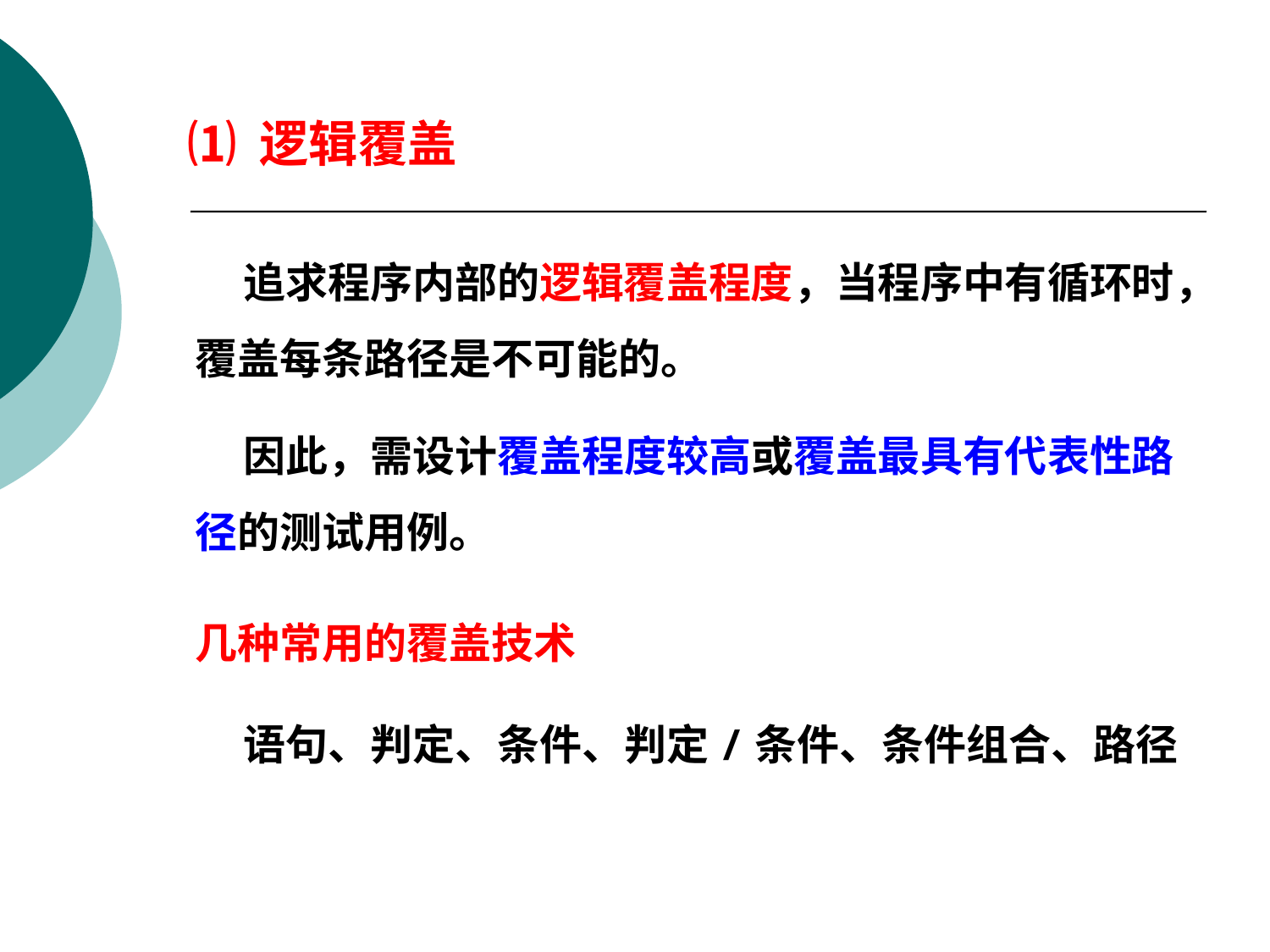

⑴ 逻辑覆盖
    追求程序内部的逻辑覆盖程度，当程序中有循环时，覆盖每条路径是不可能的。
    因此，需设计覆盖程度较高或覆盖最具有代表性路径的测试用例。
几种常用的覆盖技术
    语句、判定、条件、判定/条件、条件组合、路径